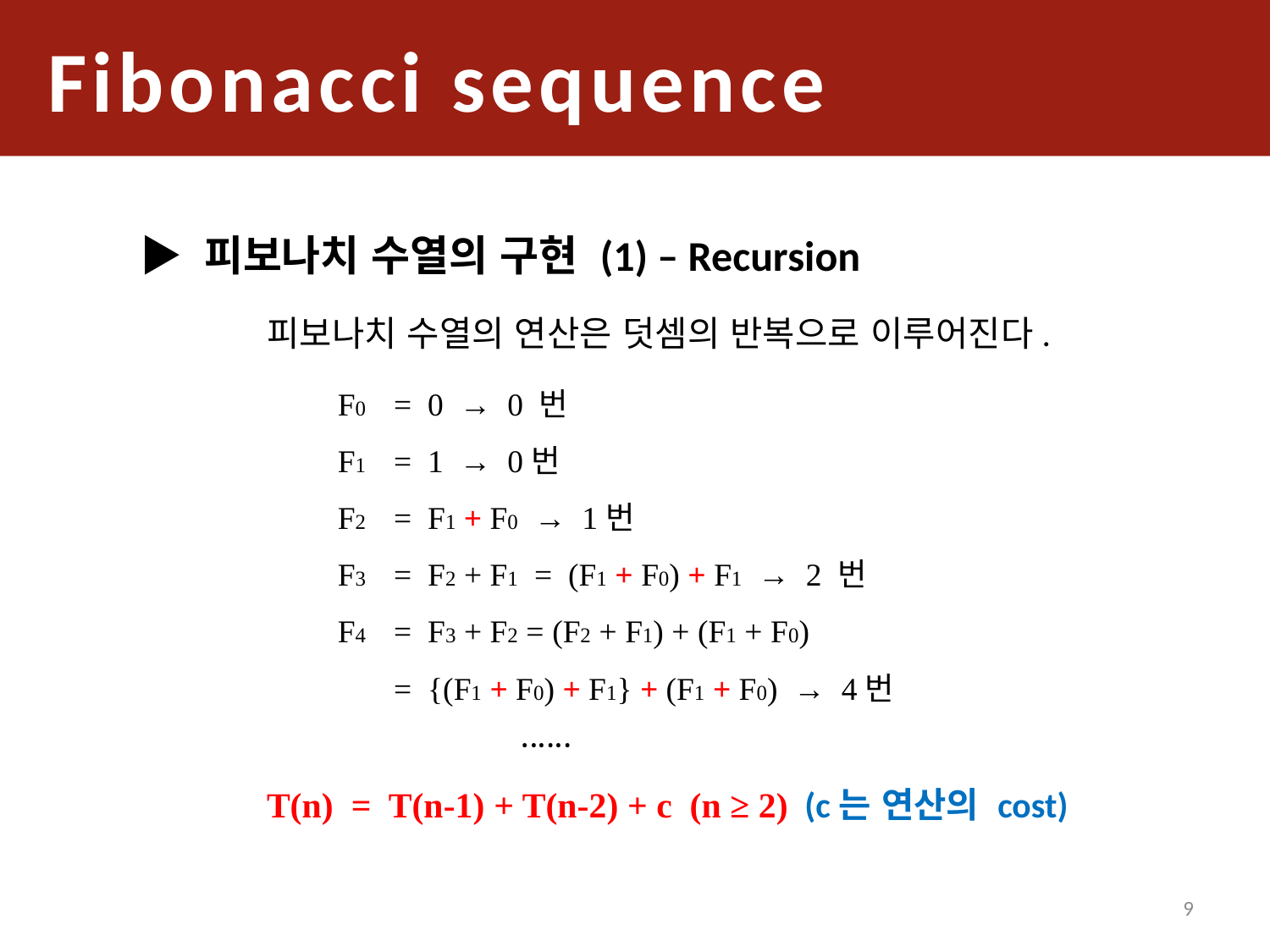

Fibonacci sequence
▶ 피보나치 수열의 구현 (1) – Recursion

	피보나치 수열의 연산은 덧셈의 반복으로 이루어진다.

	　　F0	=  0  →  0 번

	　　F1	=  1  →  0번

	　　F2	=  F1 + F0  →  1번

	　　F3	=  F2 + F1  =  (F1 + F0) + F1  →  2 번

	　　F4	=  F3 + F2 = (F2 + F1) + (F1 + F0)

		=  {(F1 + F0) + F1} + (F1 + F0)  →  4번

			‥‥‥

	T(n)  =  T(n-1) + T(n-2) + c  (n ≥ 2)  (c는 연산의 cost)
9